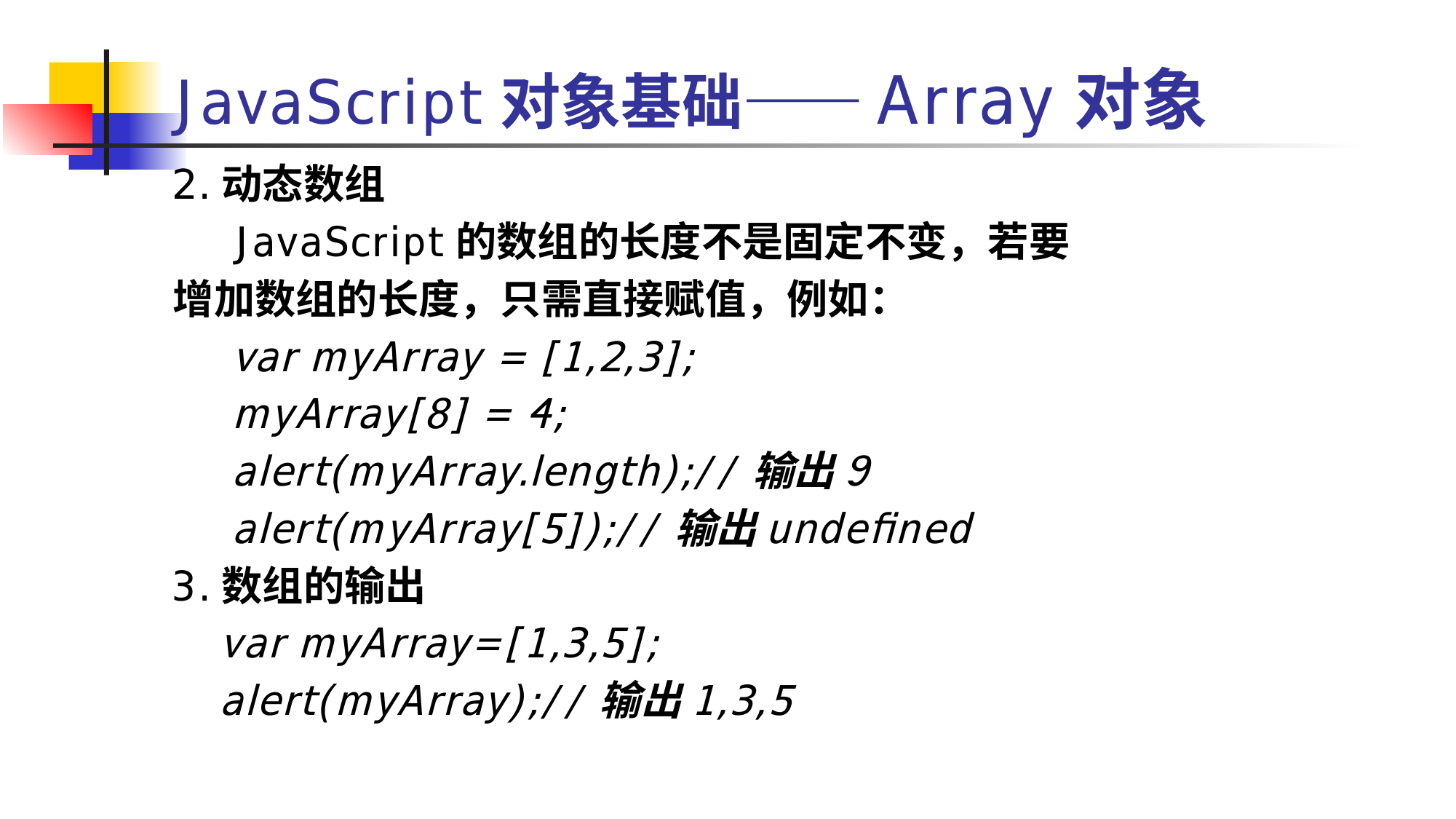

JavaScript对象基础——Array对象
2.动态数组
     JavaScript的数组的长度不是固定不变，若要
增加数组的长度，只需直接赋值，例如：
     var myArray = [1,2,3];
     myArray[8] = 4;
     alert(myArray.length);//输出9
     alert(myArray[5]);//输出undefined
3.数组的输出
    var myArray=[1,3,5];
    alert(myArray);//输出1,3,5